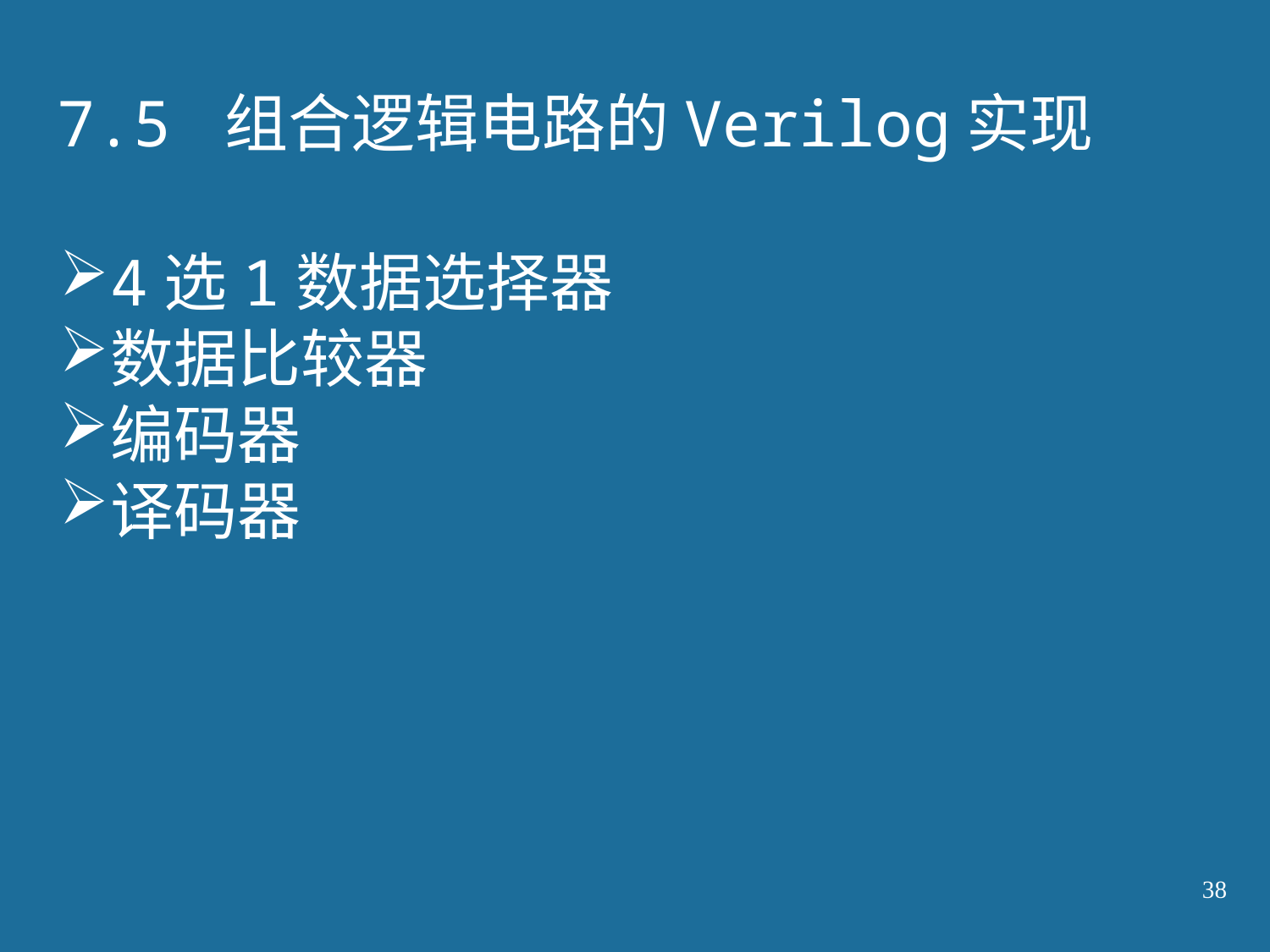

7.5 组合逻辑电路的Verilog实现
4选1数据选择器
数据比较器
编码器
译码器
38